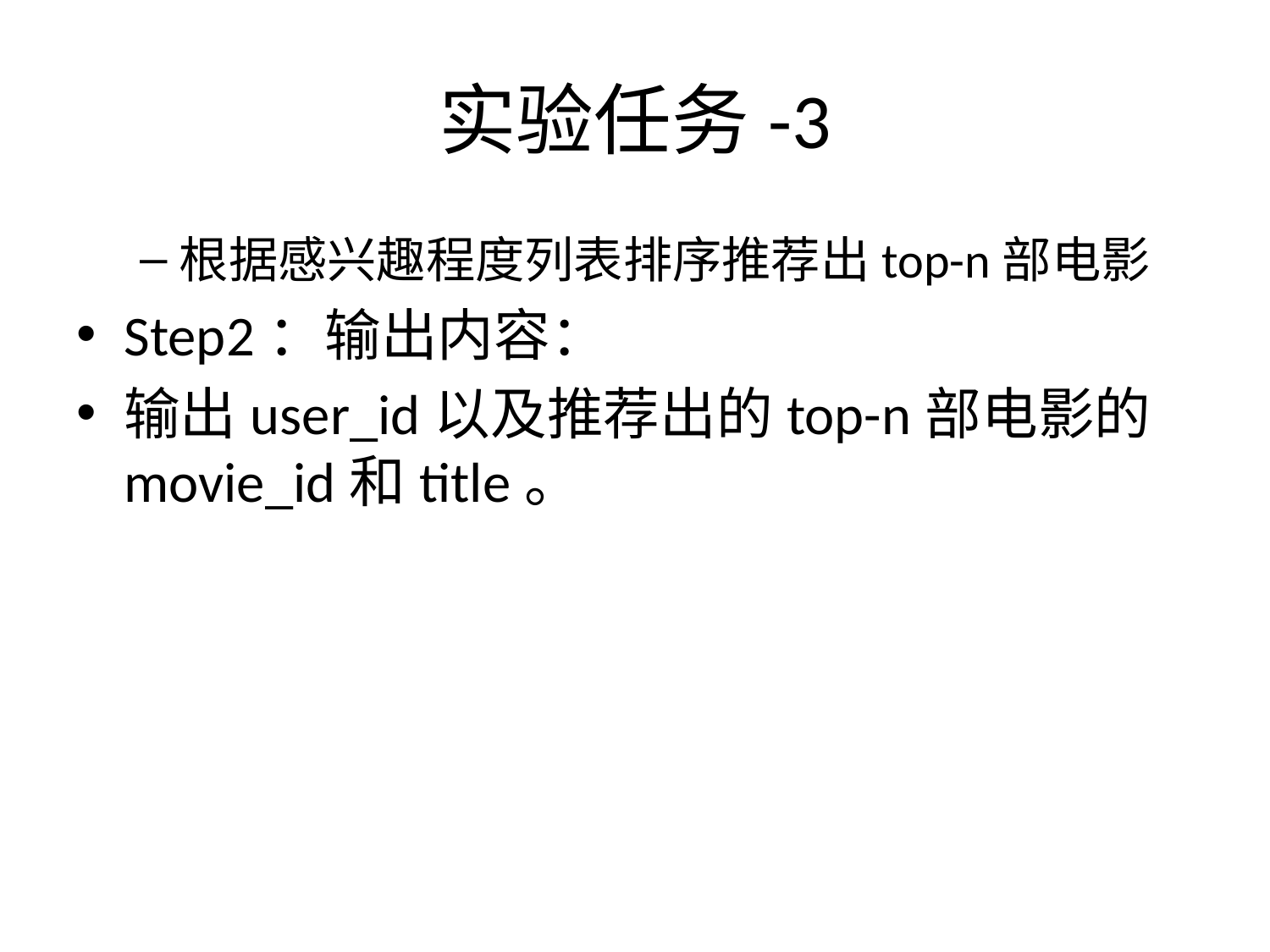

# 实验任务-3
根据感兴趣程度列表排序推荐出top-n部电影
Step2：输出内容：
输出user_id以及推荐出的top-n部电影的movie_id和title。